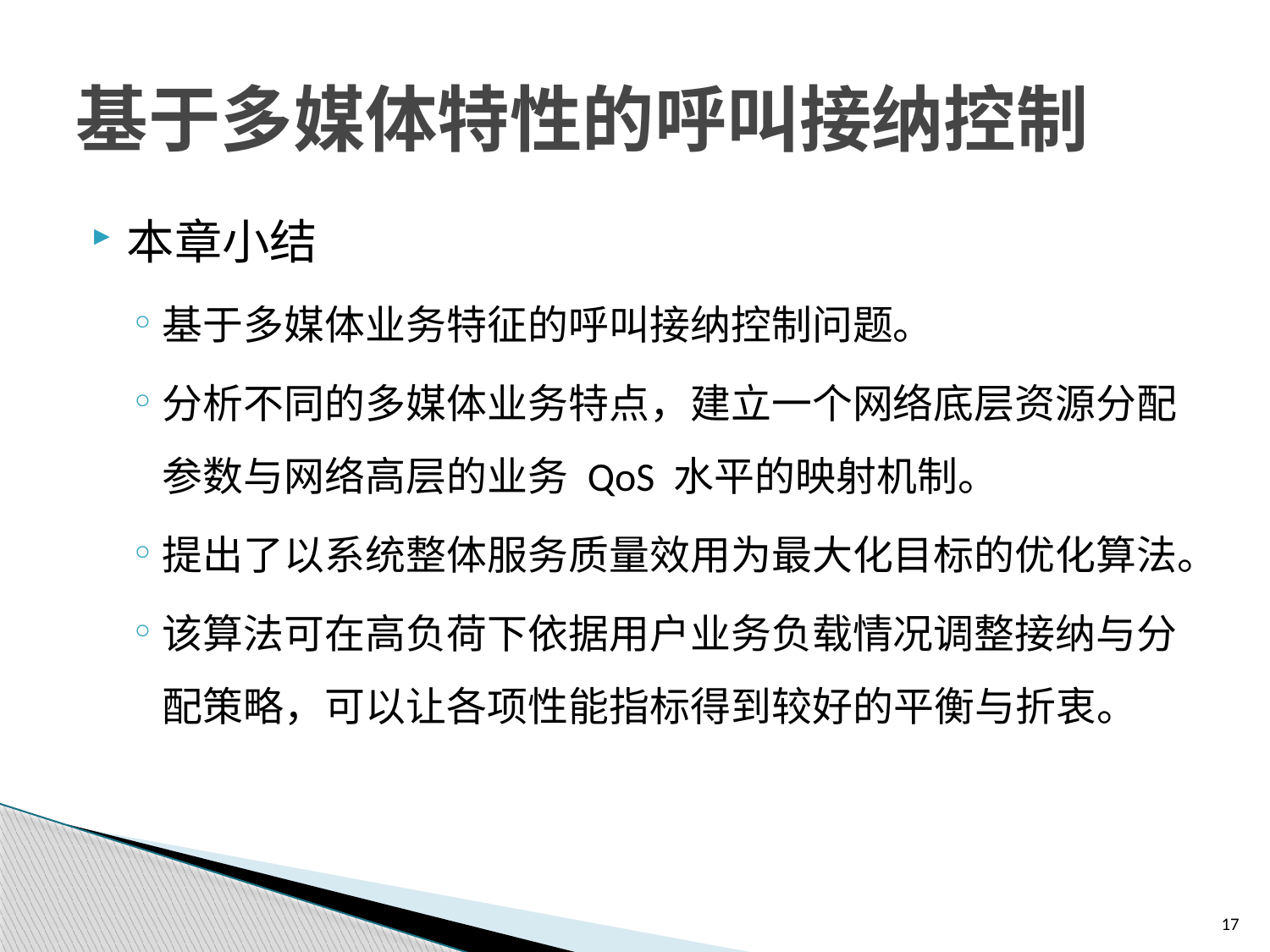

# 基于多媒体特性的呼叫接纳控制
本章小结
基于多媒体业务特征的呼叫接纳控制问题。
分析不同的多媒体业务特点，建立一个网络底层资源分配参数与网络高层的业务 QoS 水平的映射机制。
提出了以系统整体服务质量效用为最大化目标的优化算法。
该算法可在高负荷下依据用户业务负载情况调整接纳与分配策略，可以让各项性能指标得到较好的平衡与折衷。
17